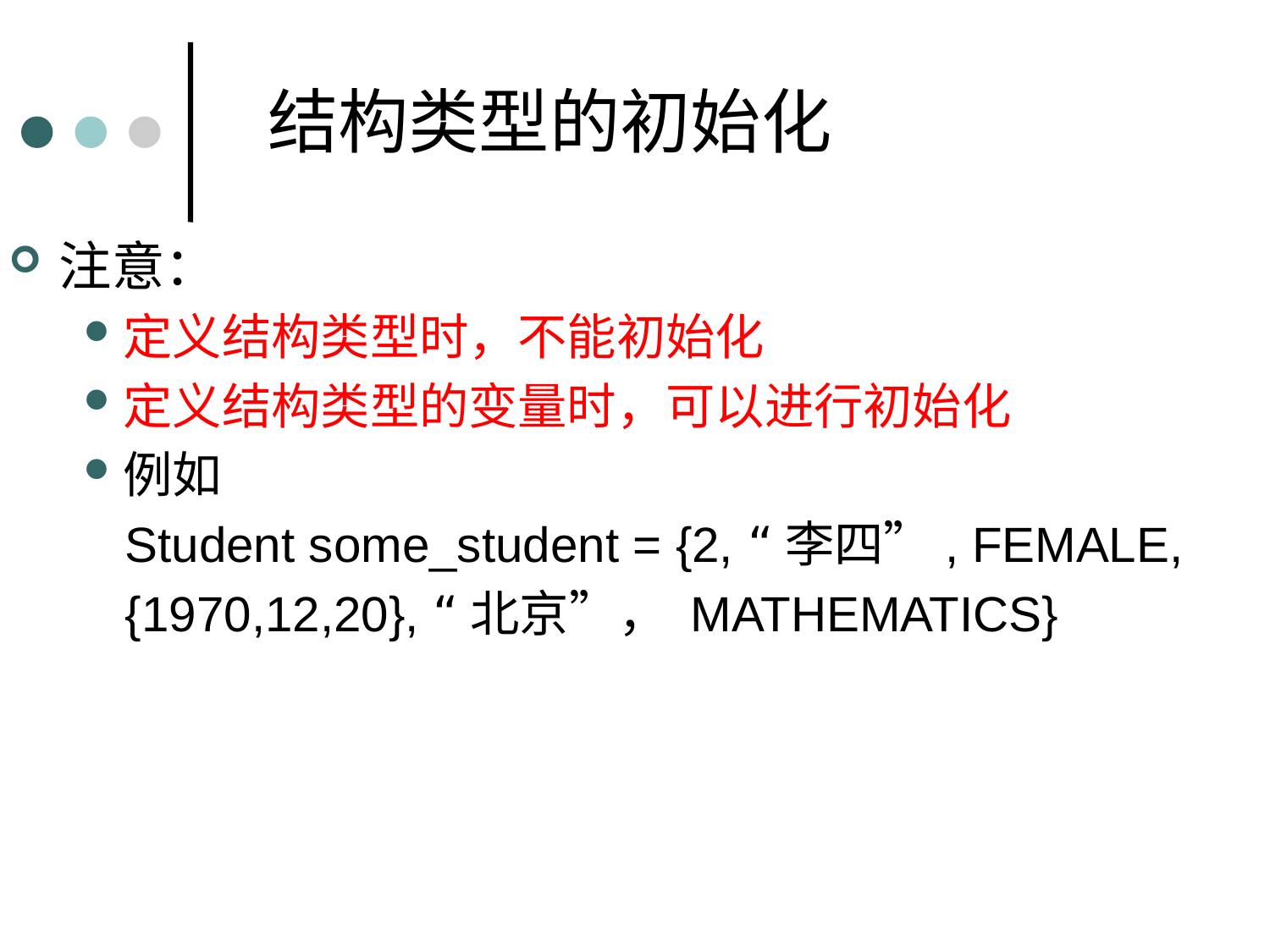

结构类型的初始化
注意：
定义结构类型时，不能初始化
定义结构类型的变量时，可以进行初始化
例如
   Student some_student = {2, “李四”, FEMALE,
   {1970,12,20}, “北京”， MATHEMATICS}